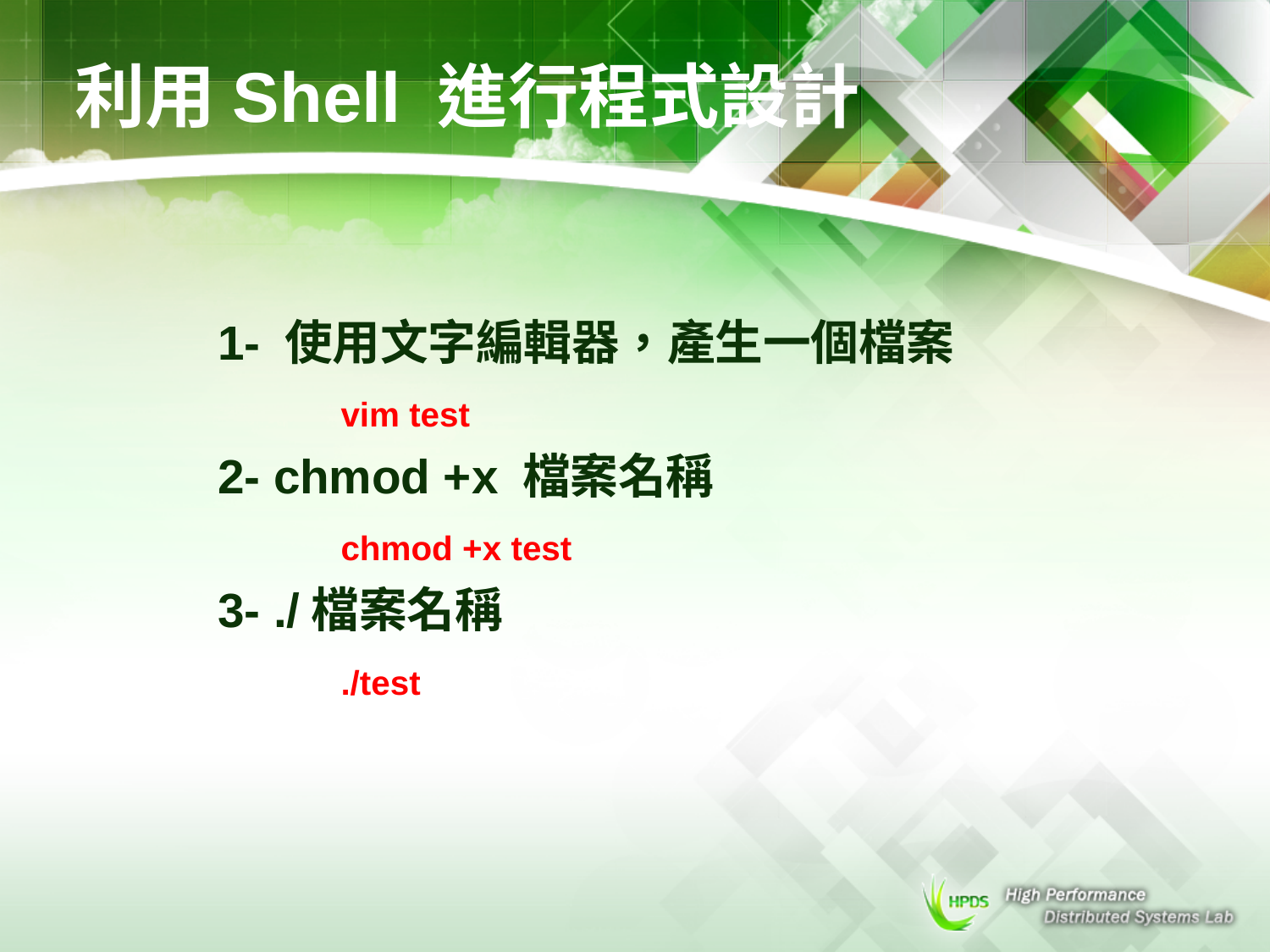

# 利用Shell 進行程式設計
1- 使用文字編輯器，產生一個檔案
	vim test
2- chmod +x 檔案名稱
	chmod +x test
3- ./檔案名稱
	./test